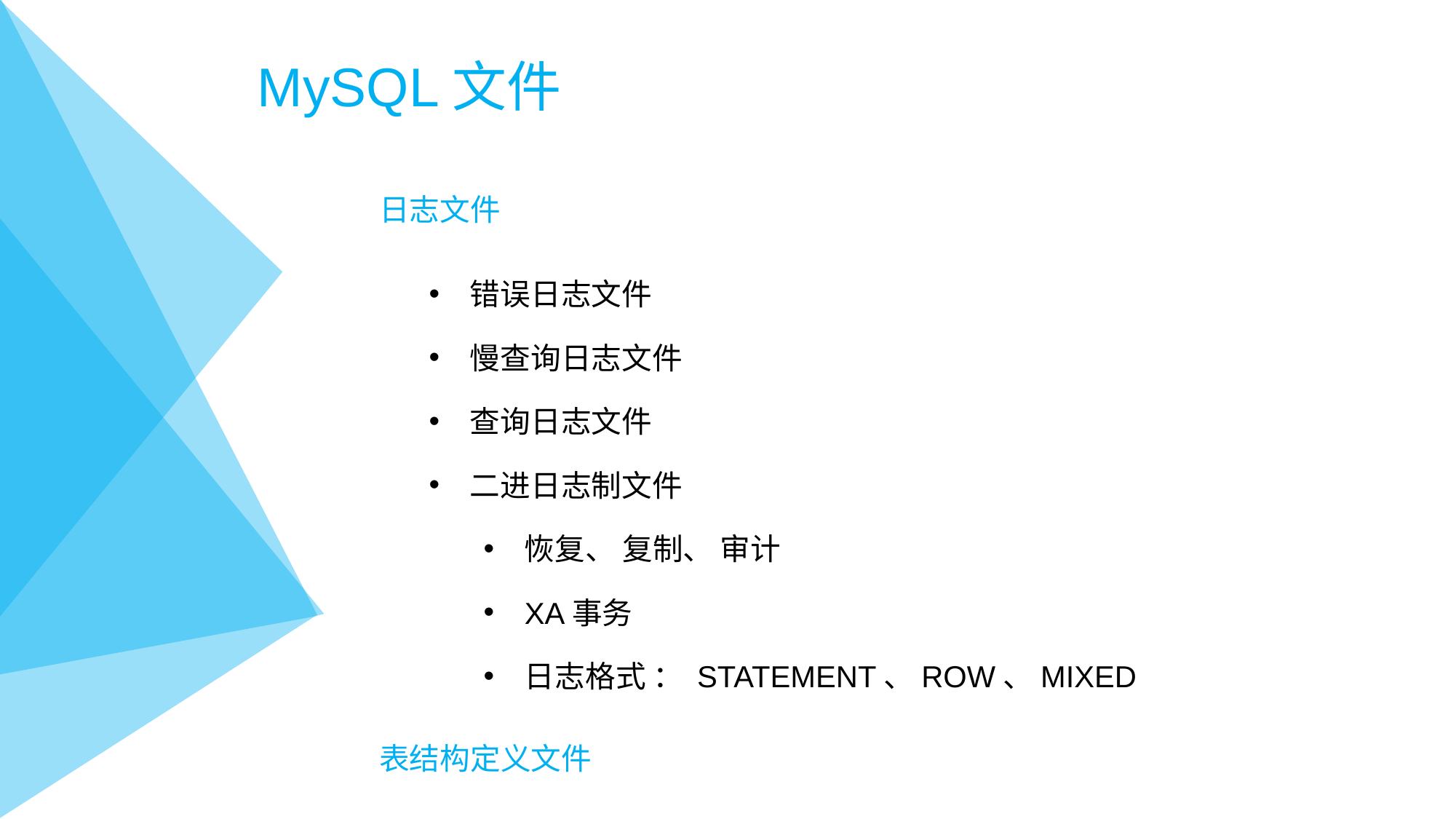

# MySQL文件
日志文件

错误日志文件
慢查询日志文件
查询日志文件
二进日志制文件
恢复、 复制、 审计
XA事务
日志格式 ： STATEMENT、ROW、MIXED
表结构定义文件